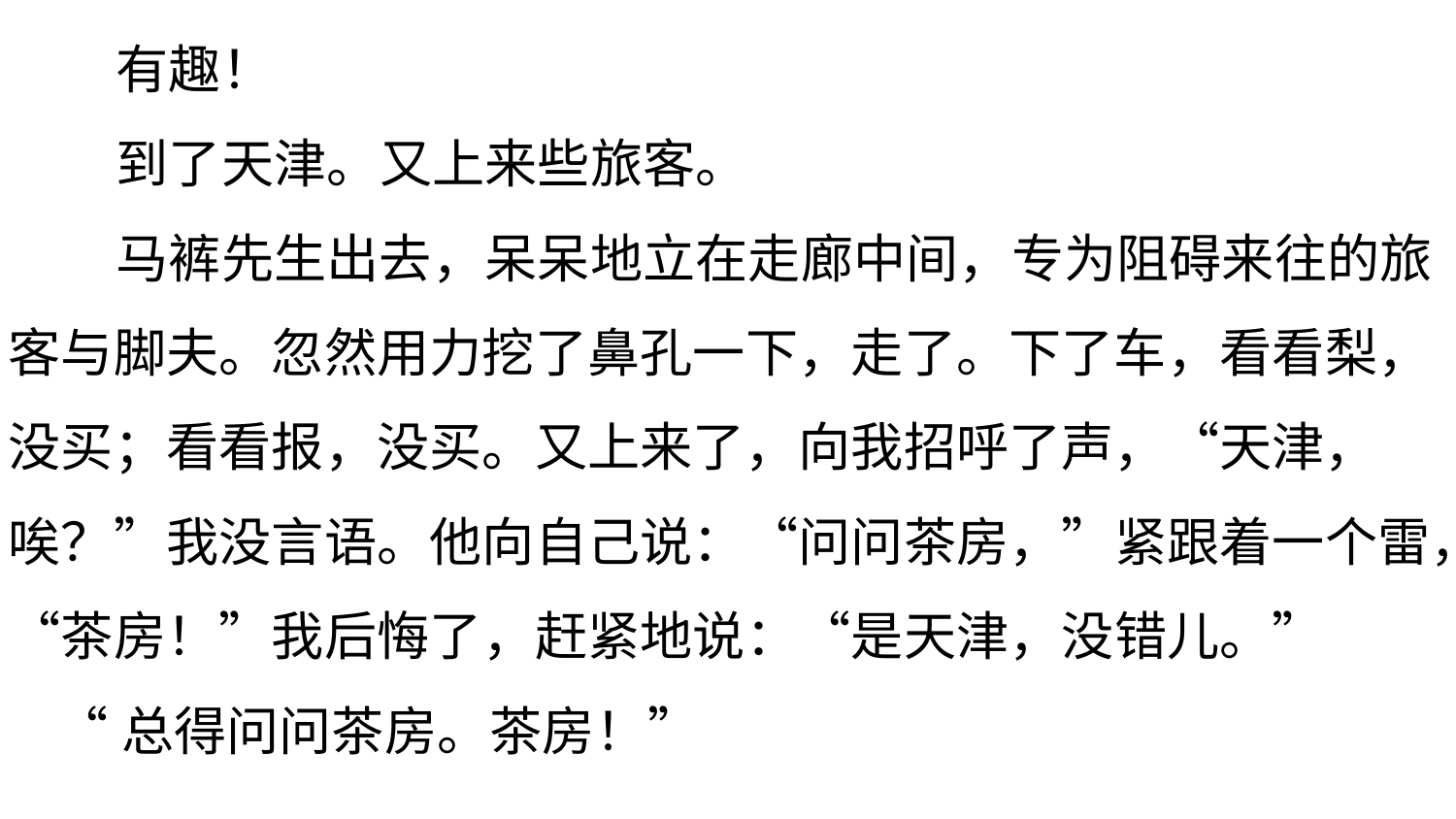

有趣！
        到了天津。又上来些旅客。
        马裤先生出去，呆呆地立在走廊中间，专为阻碍来往的旅客与脚夫。忽然用力挖了鼻孔一下，走了。下了车，看看梨，没买；看看报，没买。又上来了，向我招呼了声，“天津，唉？”我没言语。他向自己说：“问问茶房，”紧跟着一个雷，“茶房！”我后悔了，赶紧地说：“是天津，没错儿。”
    “总得问问茶房。茶房！”